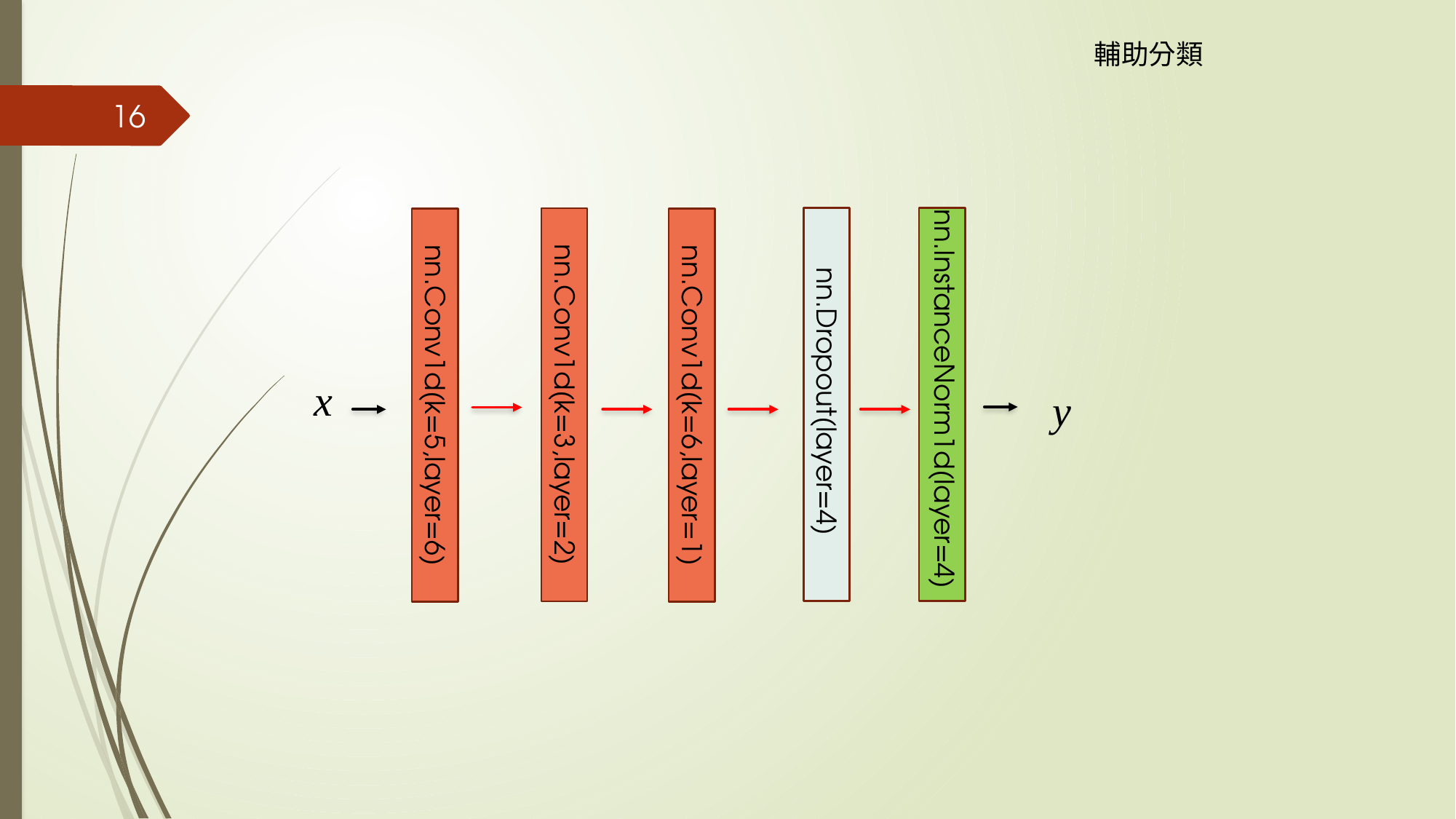

輔助分類
16

x
nn.InstanceNorm1d(layer=4)
y
nn.Dropout(layer=4)
nn.Conv1d(k=3,layer=2)
nn.Conv1d(k=5,layer=6)
nn.Conv1d(k=6,layer=1)